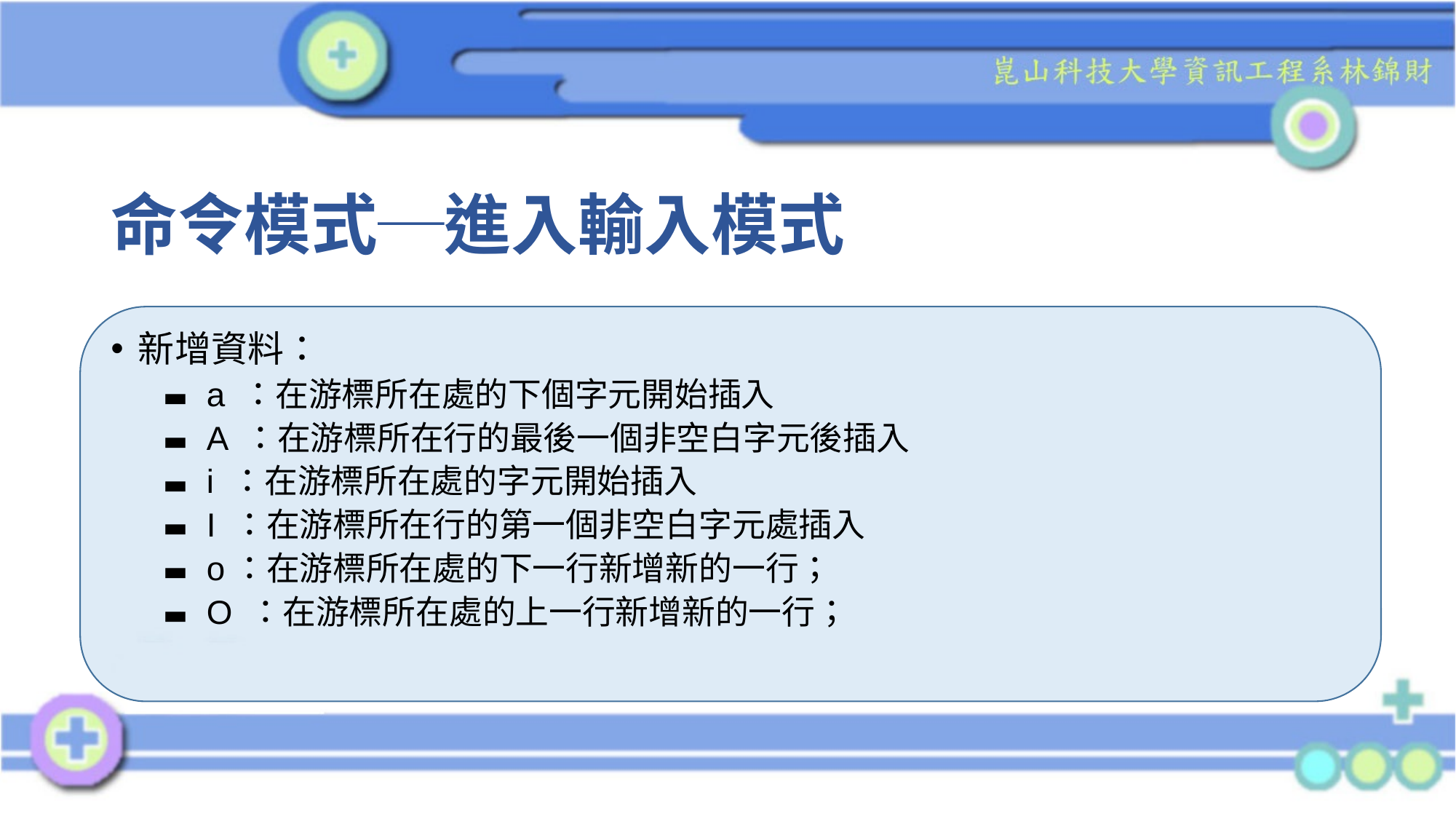

# 命令模式─進入輸入模式

新增資料：
a ：在游標所在處的下個字元開始插入
A ：在游標所在行的最後一個非空白字元後插入
i ：在游標所在處的字元開始插入
I ：在游標所在行的第一個非空白字元處插入
o：在游標所在處的下一行新增新的一行；
O ：在游標所在處的上一行新增新的一行；